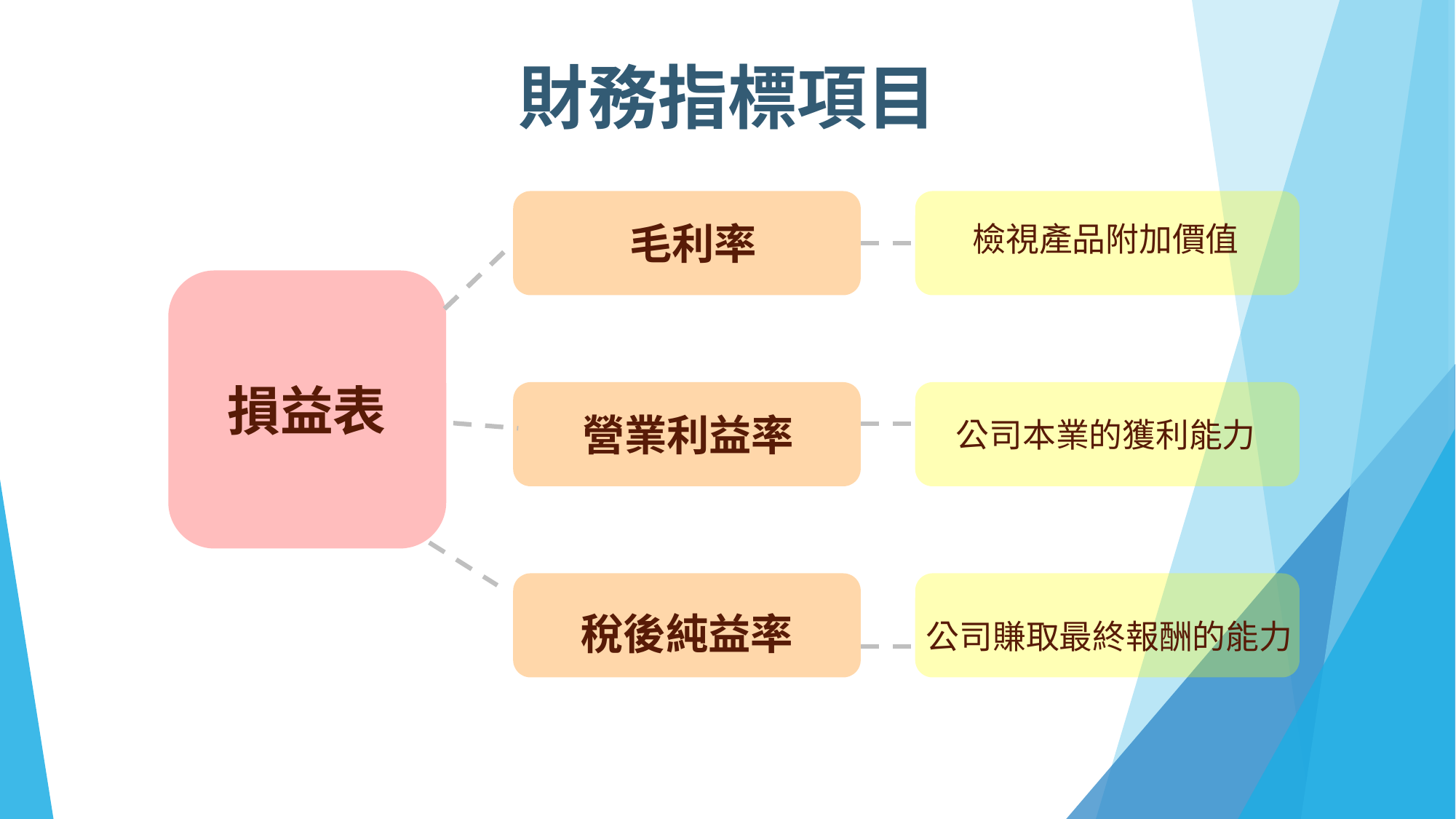

財務指標項目

毛利率
檢視產品附加價值

損益表

營業利益率
公司本業的獲利能力

稅後純益率
公司賺取最終報酬的能力